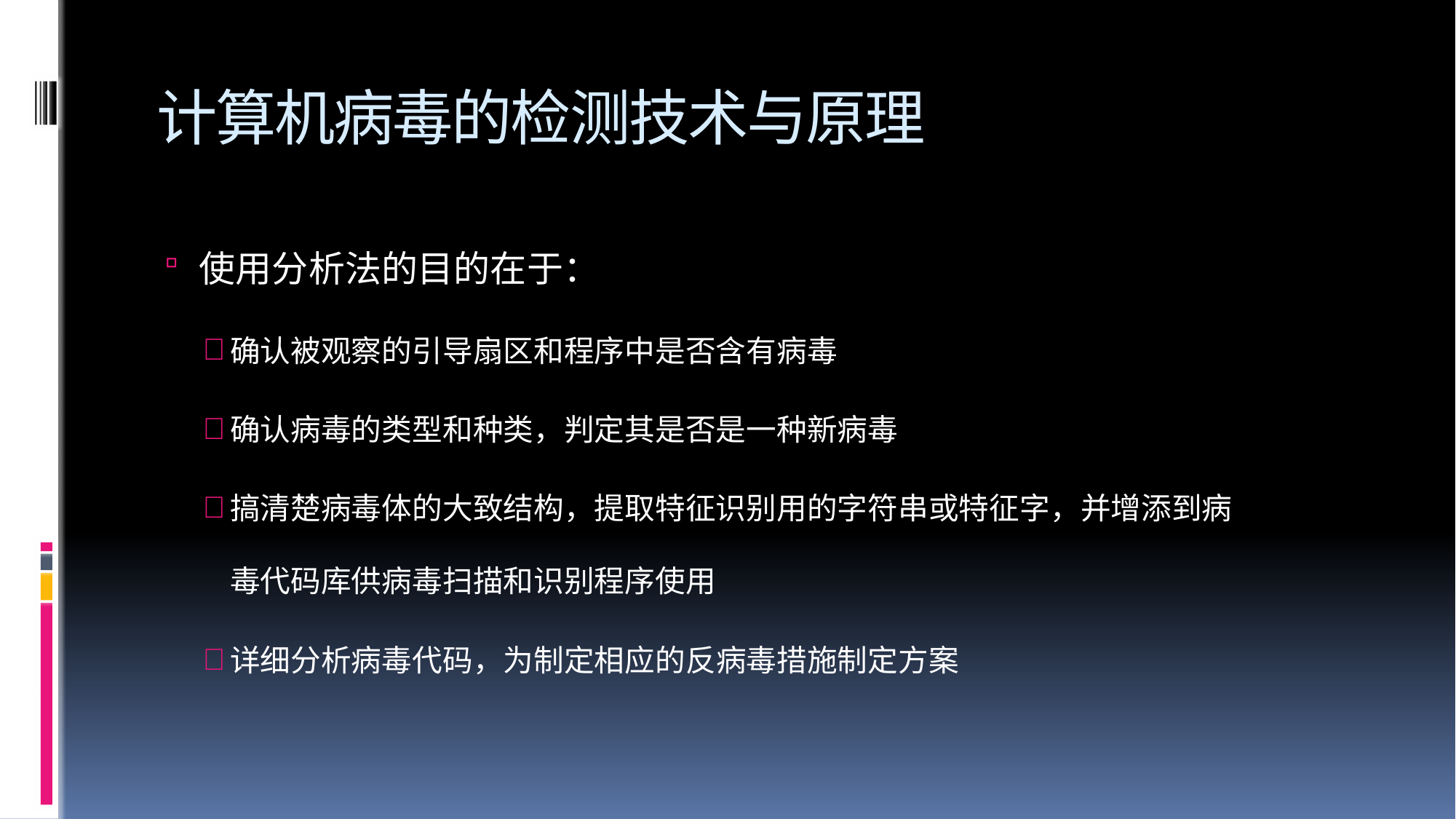

# 计算机病毒的检测技术与原理
使用分析法的目的在于：
确认被观察的引导扇区和程序中是否含有病毒
确认病毒的类型和种类，判定其是否是一种新病毒
搞清楚病毒体的大致结构，提取特征识别用的字符串或特征字，并增添到病毒代码库供病毒扫描和识别程序使用
详细分析病毒代码，为制定相应的反病毒措施制定方案